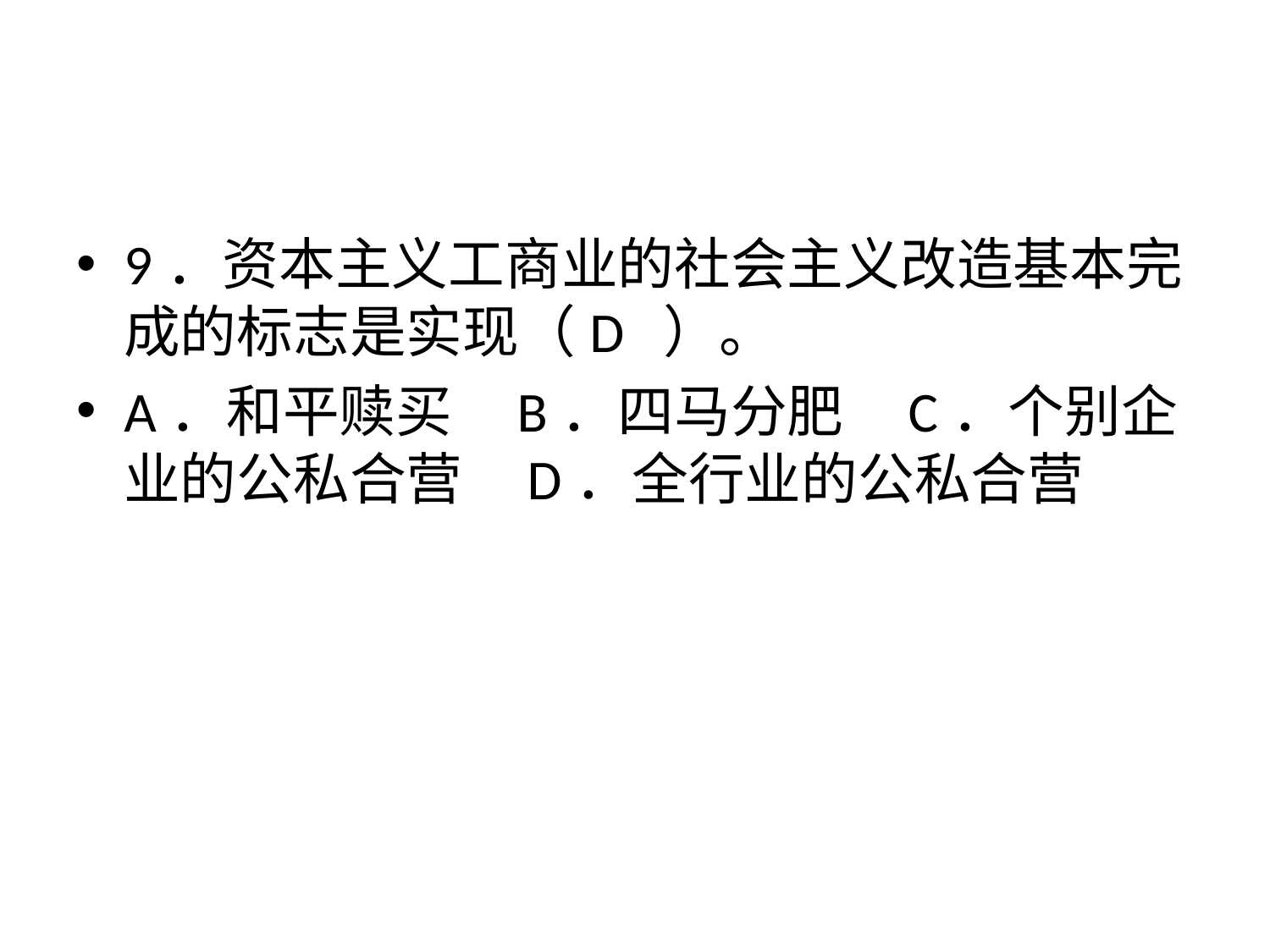

#
9．资本主义工商业的社会主义改造基本完成的标志是实现（D  ）。
A．和平赎买    B．四马分肥    C．个别企业的公私合营    D．全行业的公私合营